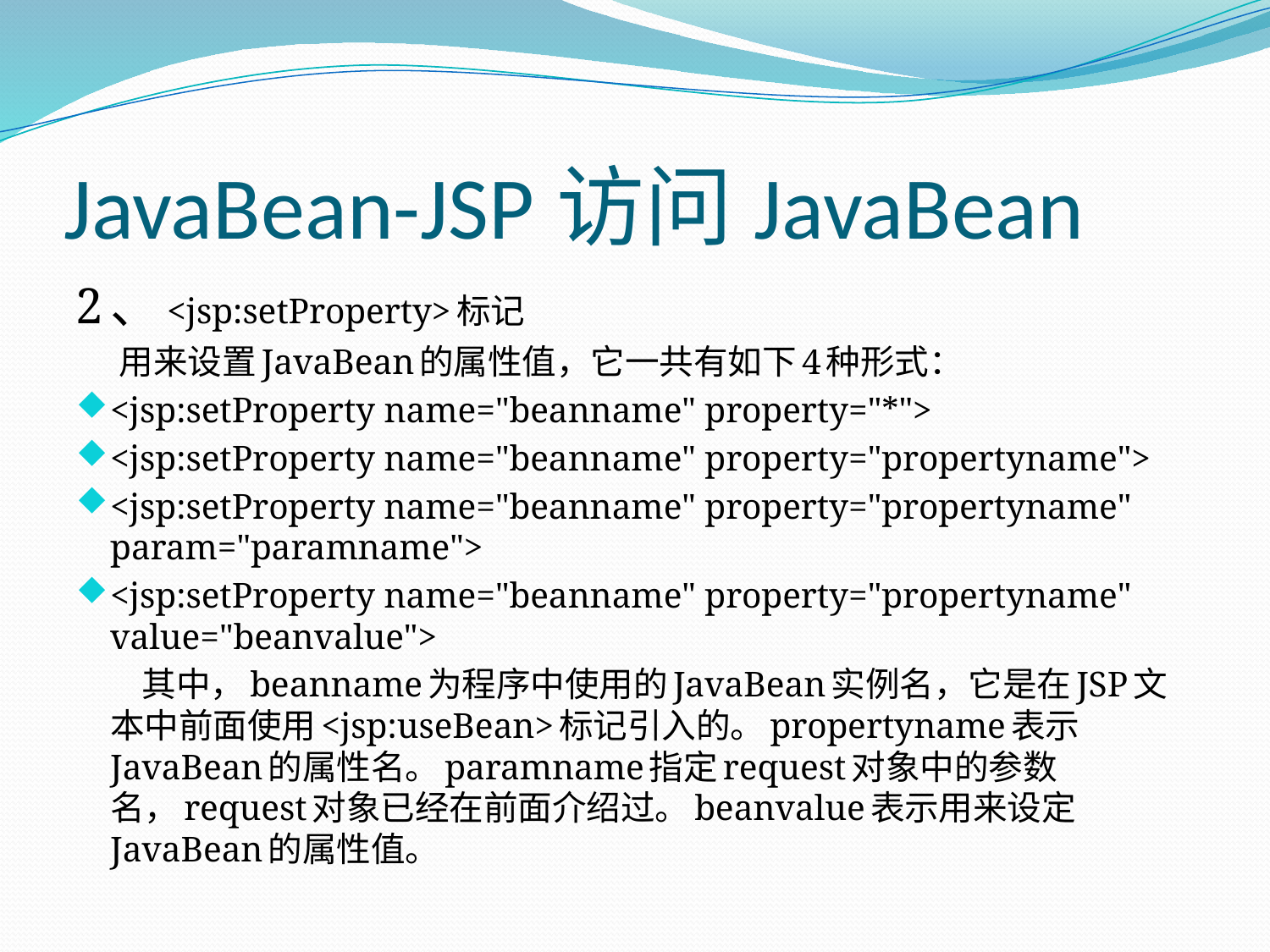

# JavaBean-JSP访问JavaBean
2、<jsp:setProperty>标记
     用来设置JavaBean的属性值，它一共有如下4种形式：
<jsp:setProperty name="beanname" property="*">
<jsp:setProperty name="beanname" property="propertyname">
<jsp:setProperty name="beanname" property="propertyname" param="paramname">
<jsp:setProperty name="beanname" property="propertyname" value="beanvalue">
        其中，beanname为程序中使用的JavaBean实例名，它是在JSP文本中前面使用<jsp:useBean>标记引入的。propertyname表示JavaBean的属性名。paramname指定request对象中的参数名，request对象已经在前面介绍过。beanvalue表示用来设定JavaBean的属性值。